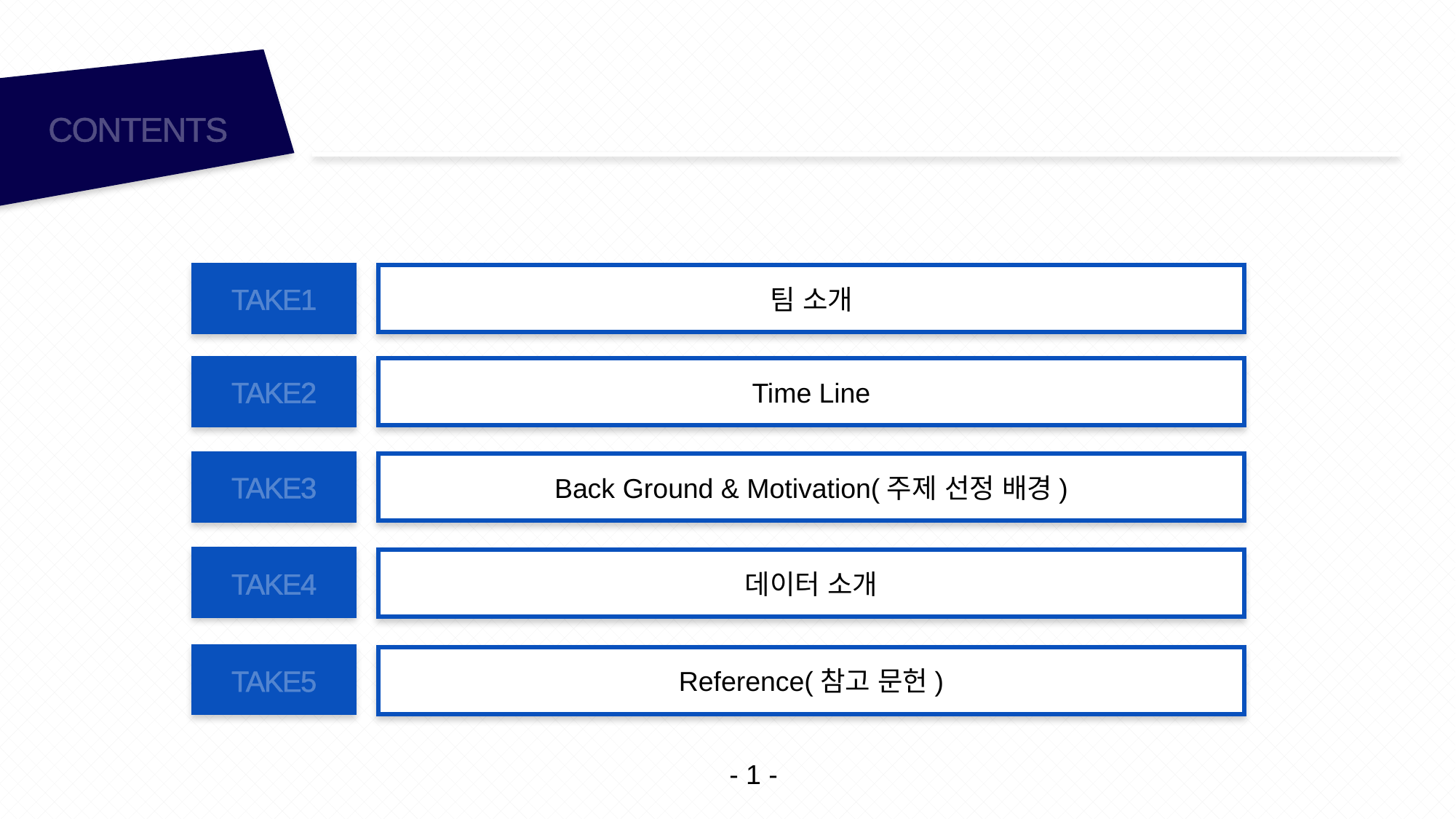

CONTENTS

팀 소개
TAKE1

Time Line
TAKE2

Back Ground & Motivation(주제 선정 배경)
TAKE3

데이터 소개
TAKE4

Reference(참고 문헌)
TAKE5
- 1 -